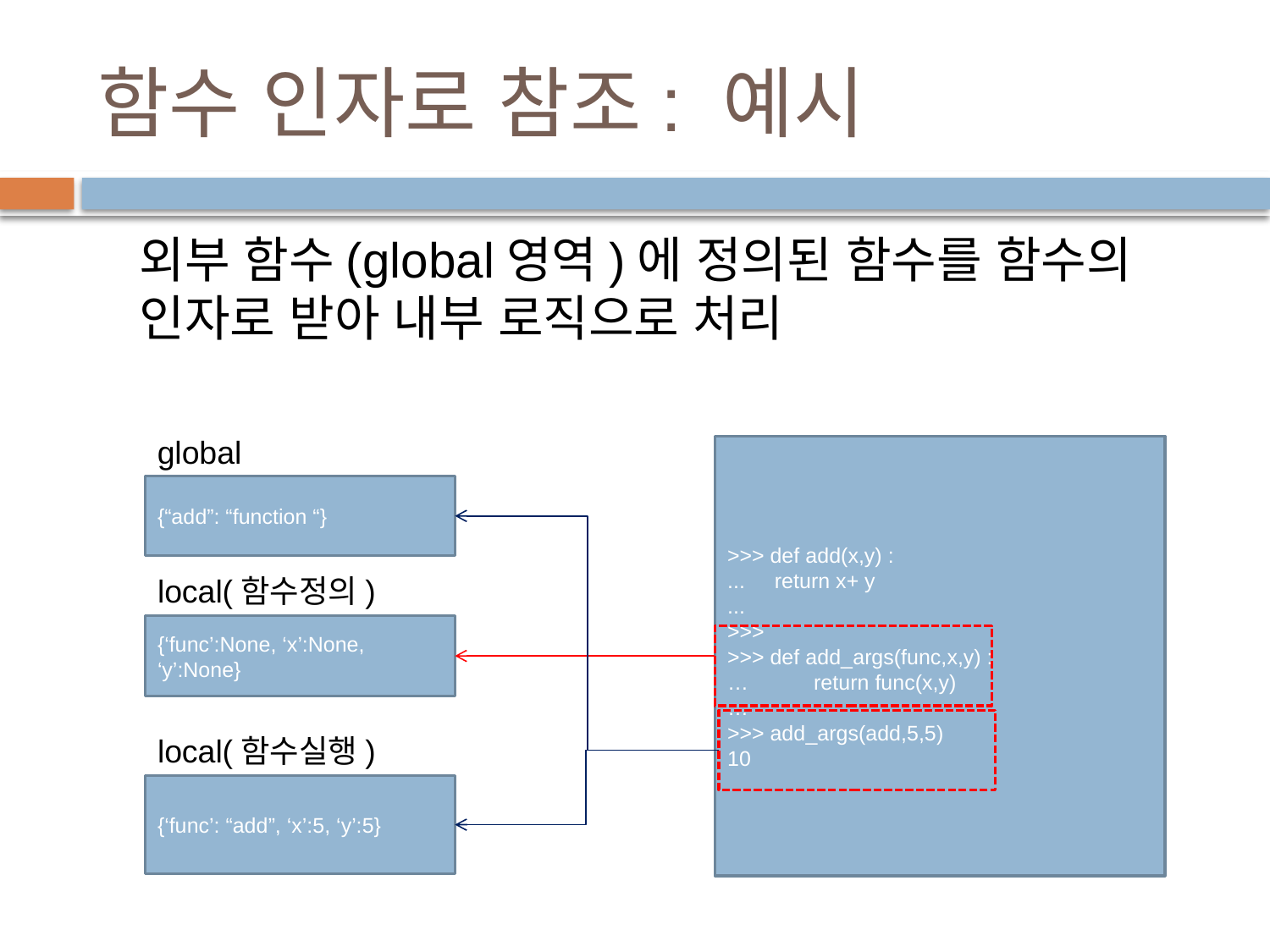

# 함수 인자로 참조: 예시
외부 함수(global영역)에 정의된 함수를 함수의 인자로 받아 내부 로직으로 처리
global
>>> def add(x,y) :
...     return x+ y
...
>>>
>>> def add_args(func,x,y) :
…           return func(x,y)
…
>>> add_args(add,5,5)
10
{“add”: “function “}
local(함수정의)
{‘func’:None, ‘x’:None, ‘y’:None}

local(함수실행)
{‘func’: “add”, ‘x’:5, ‘y’:5}